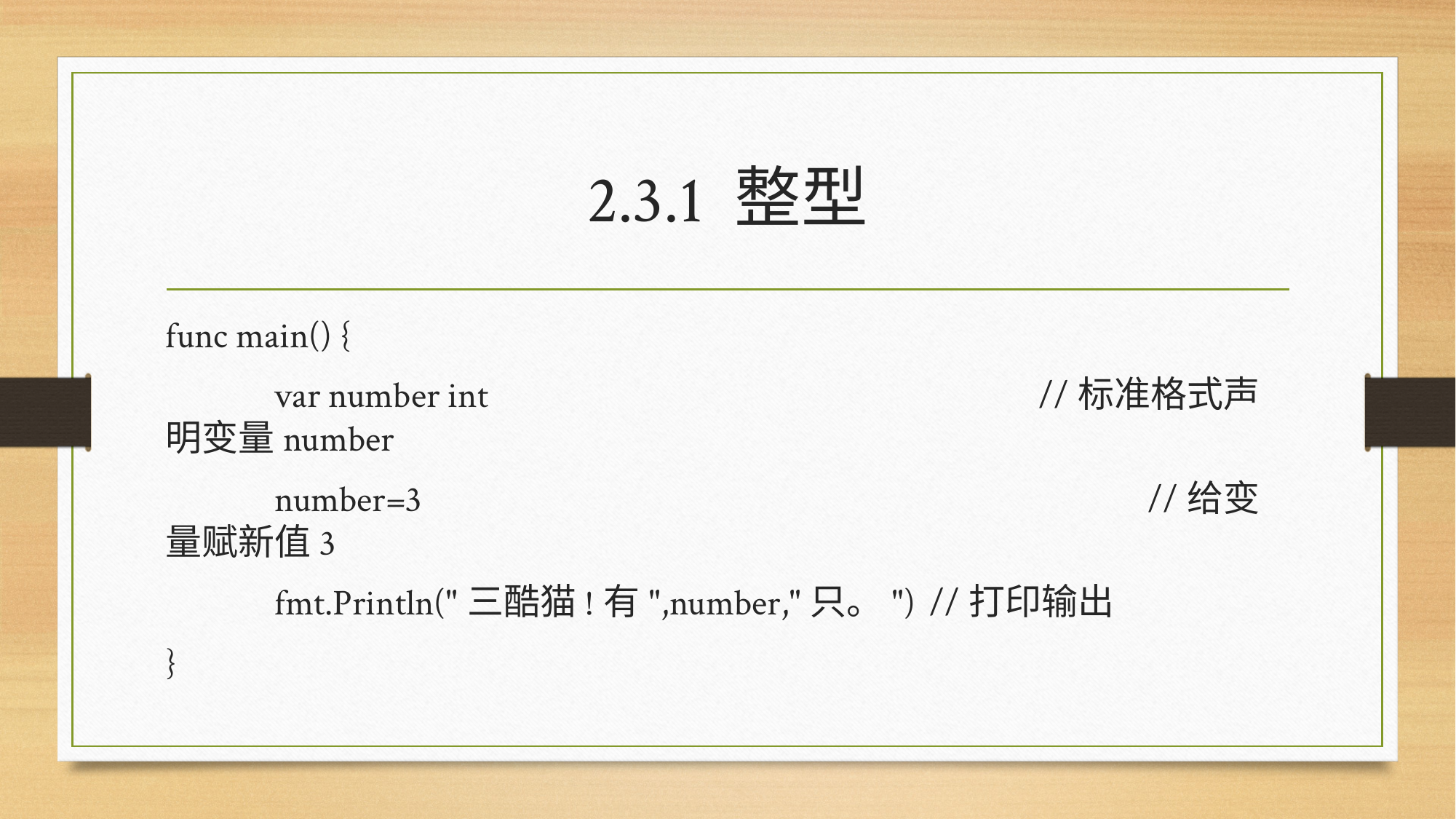

# 2.3.1 整型
func main() {
	var number int                     				//标准格式声明变量number
	number=3                         					//给变量赋新值3
	fmt.Println("三酷猫!有",number,"只。") 	//打印输出
}